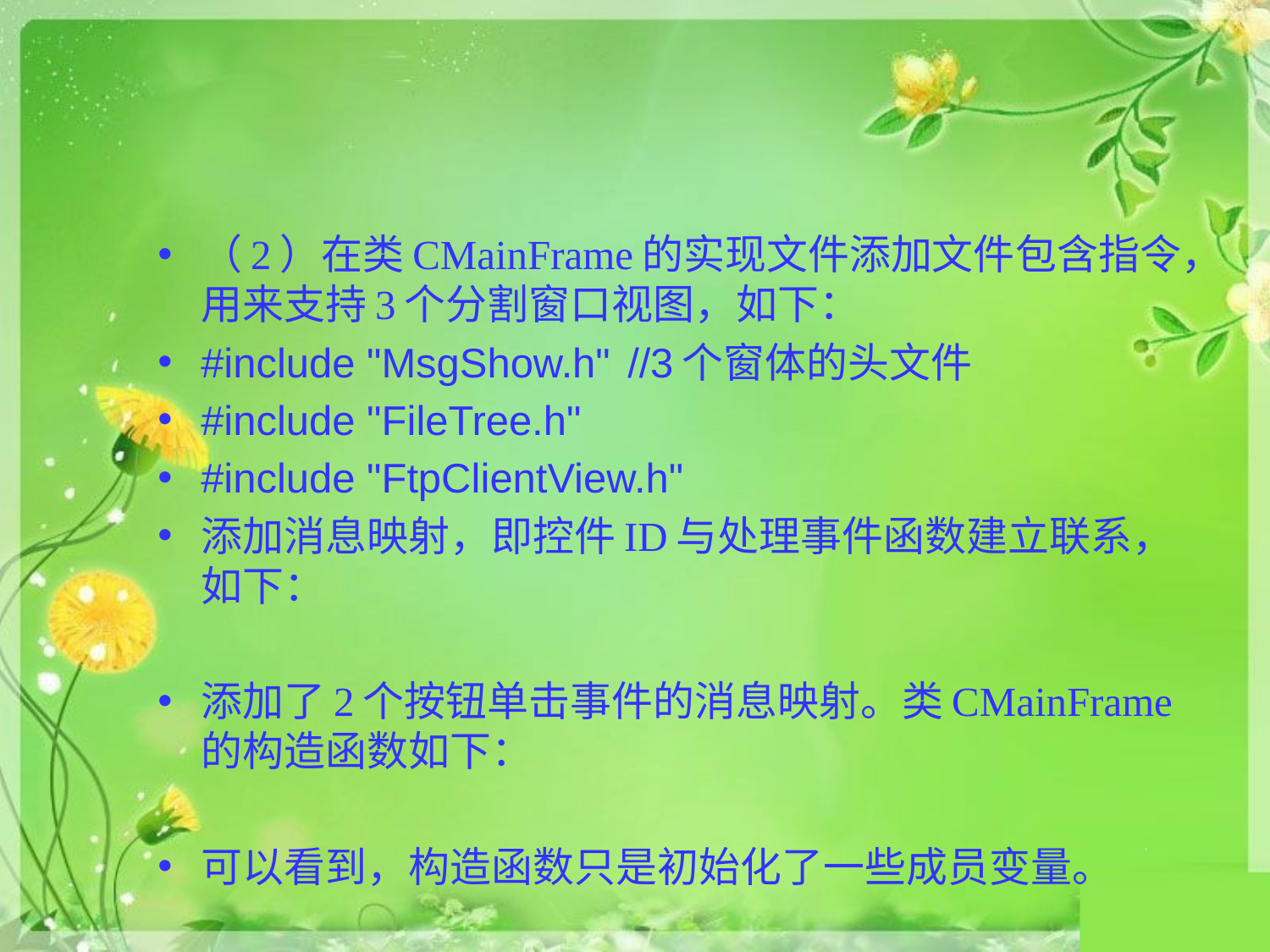

#
（2）在类CMainFrame的实现文件添加文件包含指令，用来支持3个分割窗口视图，如下：
#include "MsgShow.h"		//3个窗体的头文件
#include "FileTree.h"
#include "FtpClientView.h"
添加消息映射，即控件ID与处理事件函数建立联系，如下：

添加了2个按钮单击事件的消息映射。类CMainFrame的构造函数如下：

可以看到，构造函数只是初始化了一些成员变量。